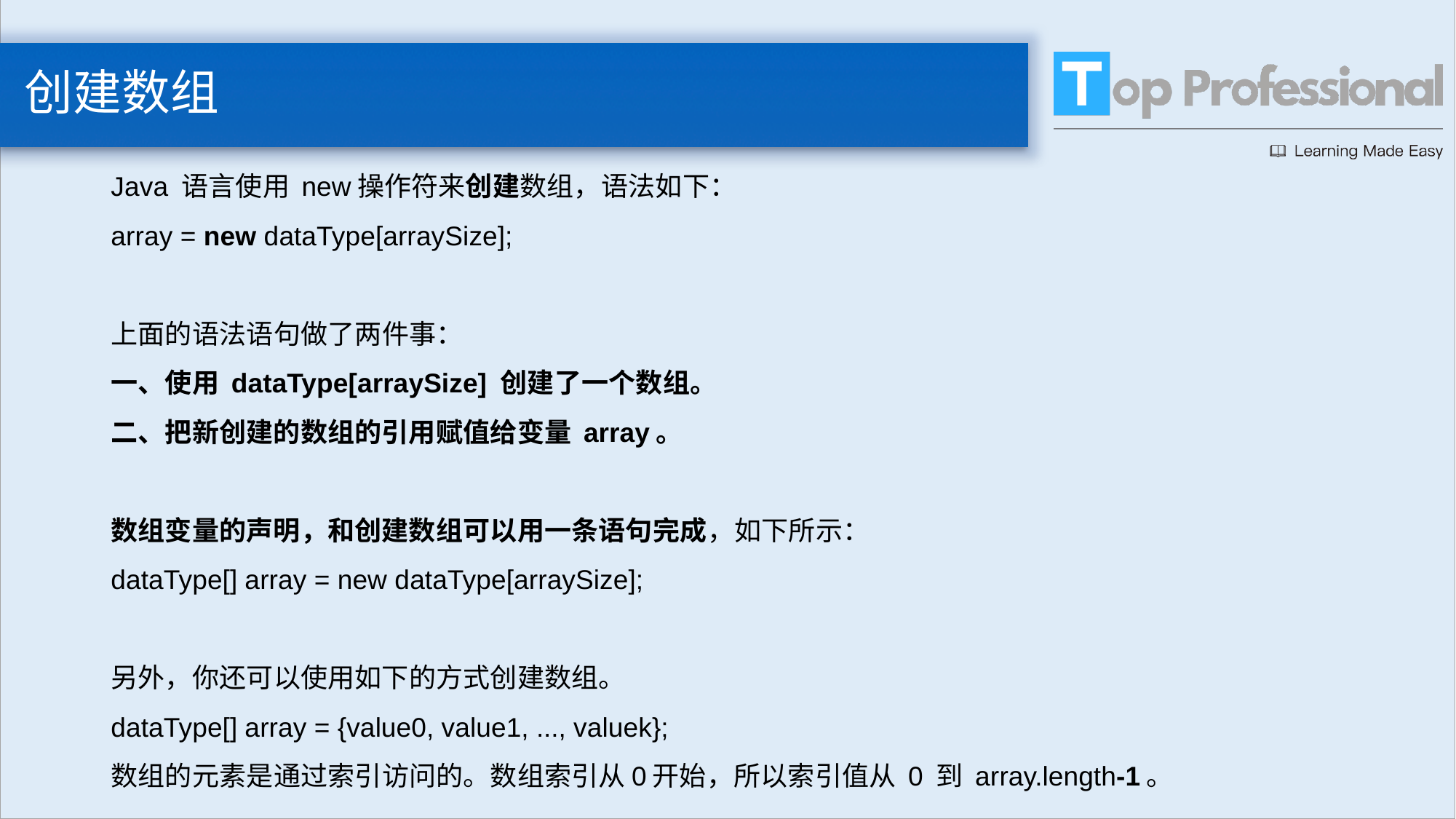

# 创建数组
Java 语言使用 new操作符来创建数组，语法如下：
array = new dataType[arraySize];

上面的语法语句做了两件事：
一、使用 dataType[arraySize] 创建了一个数组。
二、把新创建的数组的引用赋值给变量 array。

数组变量的声明，和创建数组可以用一条语句完成，如下所示：
dataType[] array = new dataType[arraySize];

另外，你还可以使用如下的方式创建数组。
dataType[] array = {value0, value1, ..., valuek};
数组的元素是通过索引访问的。数组索引从0开始，所以索引值从 0 到 array.length-1。